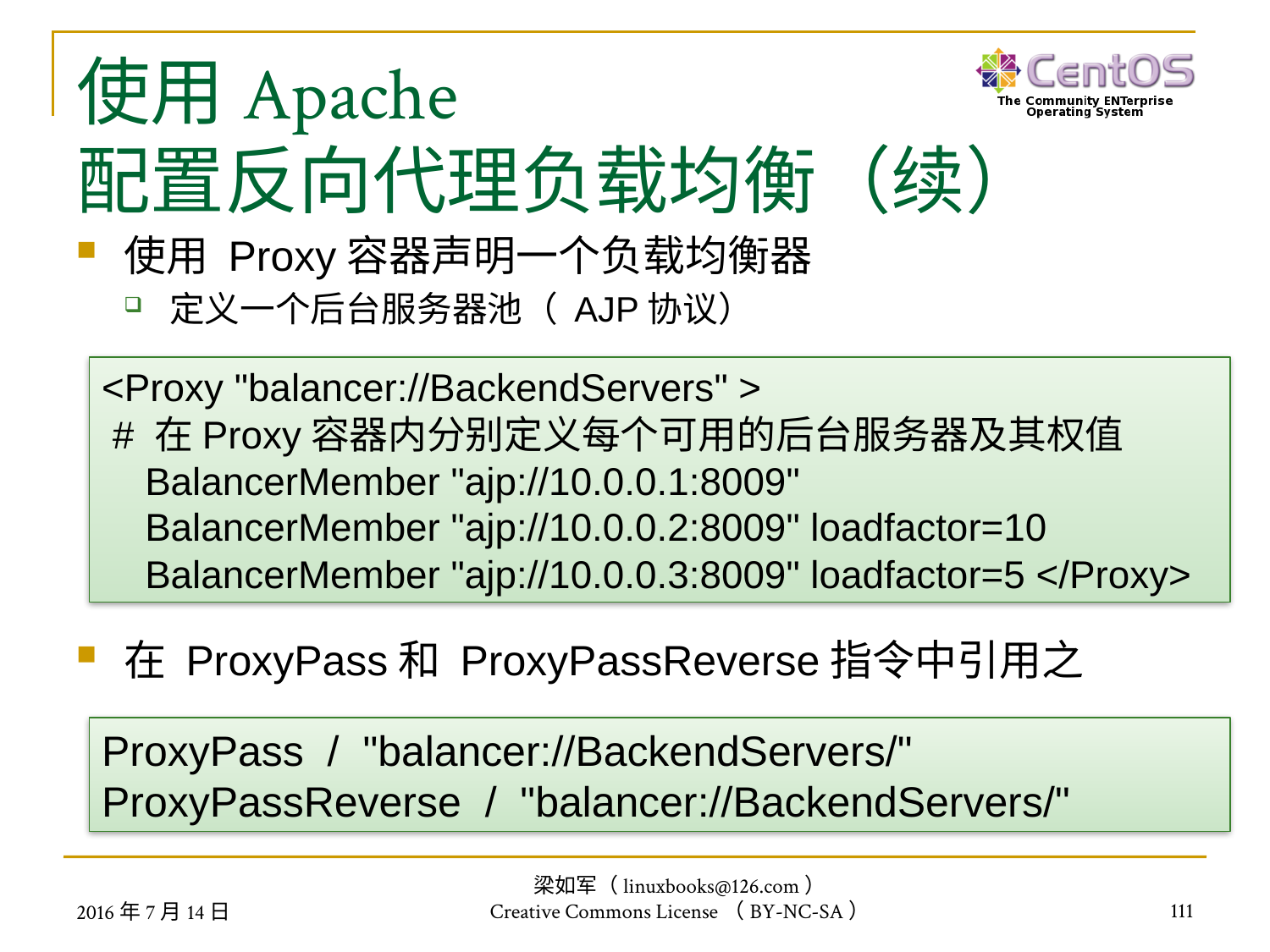

# 使用Apache 配置反向代理负载均衡（续）
使用 Proxy容器声明一个负载均衡器
定义一个后台服务器池（ AJP协议）

在 ProxyPass和 ProxyPassReverse指令中引用之

<Proxy "balancer://BackendServers" >
 # 在Proxy容器内分别定义每个可用的后台服务器及其权值
    BalancerMember "ajp://10.0.0.1:8009"
    BalancerMember "ajp://10.0.0.2:8009" loadfactor=10
    BalancerMember "ajp://10.0.0.3:8009" loadfactor=5 </Proxy>
ProxyPass  /  "balancer://BackendServers/"
ProxyPassReverse  /  "balancer://BackendServers/"
梁如军（linuxbooks@126.com）
Creative Commons License（BY-NC-SA）
2016年7月14日
111